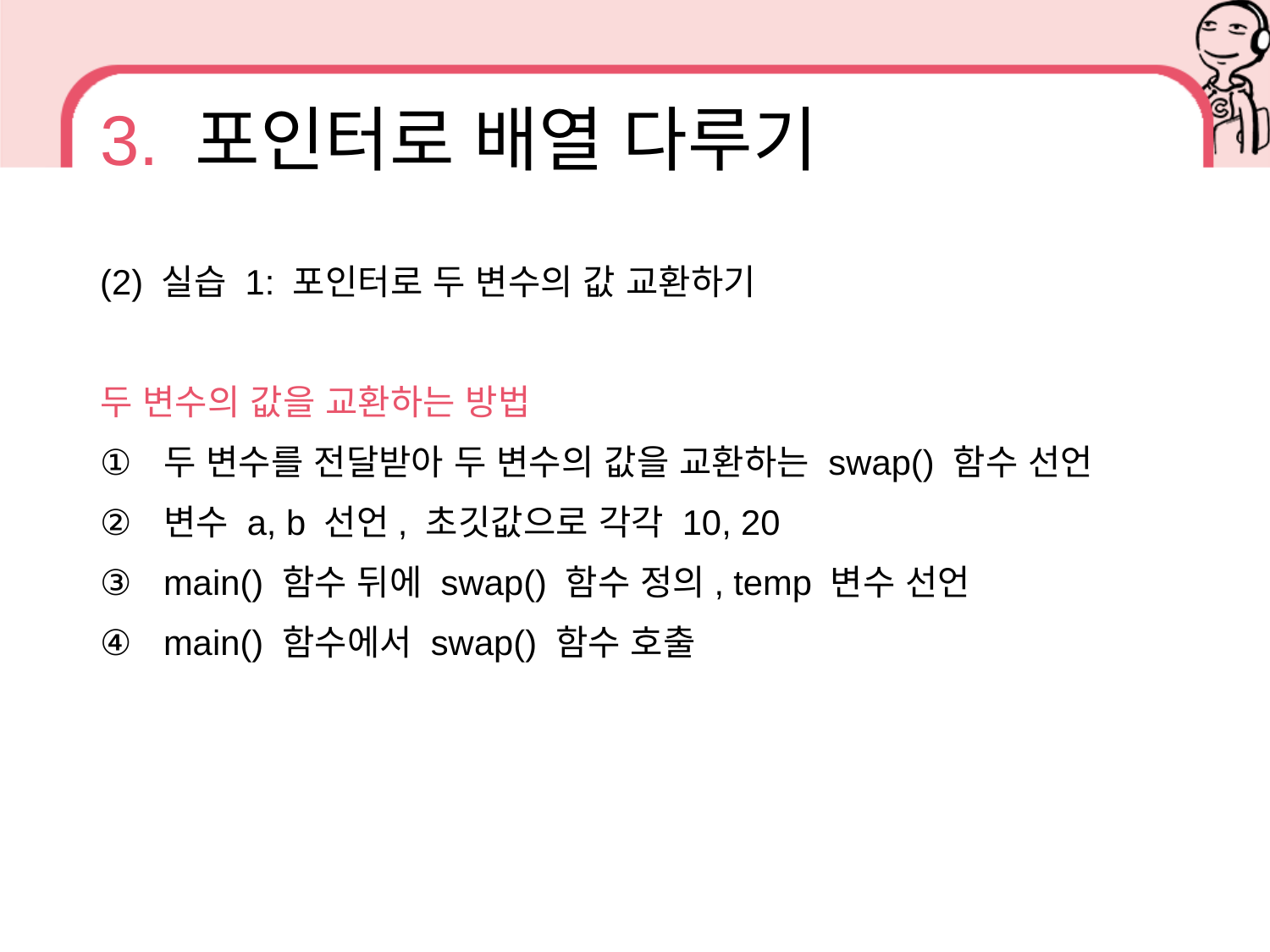

# 3. 포인터로 배열 다루기
(2) 실습 1: 포인터로 두 변수의 값 교환하기

두 변수의 값을 교환하는 방법
두 변수를 전달받아 두 변수의 값을 교환하는 swap() 함수 선언
변수 a, b 선언, 초깃값으로 각각 10, 20
main() 함수 뒤에 swap() 함수 정의, temp 변수 선언
main() 함수에서 swap() 함수 호출